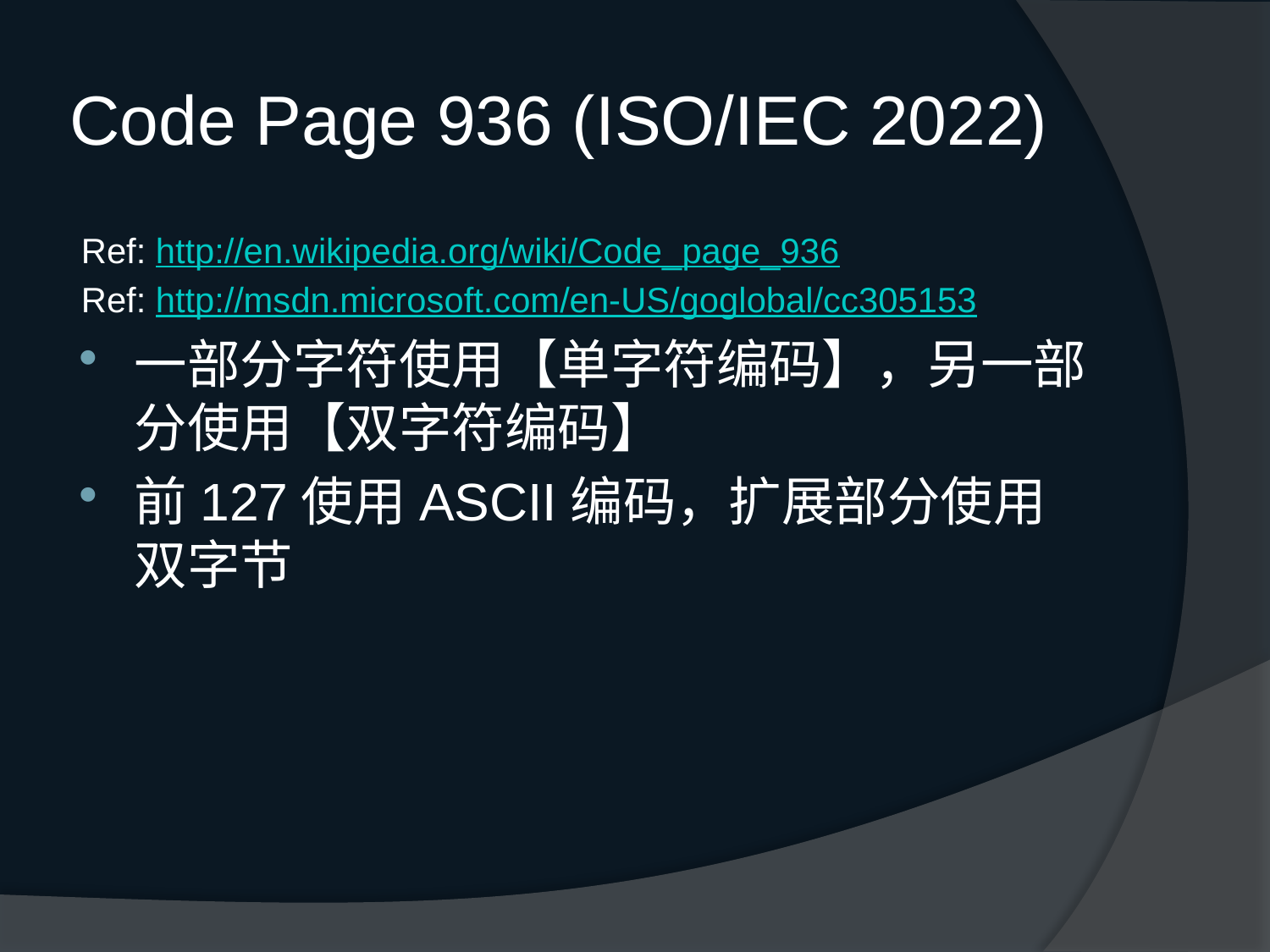

# Code Page 936 (ISO/IEC 2022)
Ref: http://en.wikipedia.org/wiki/Code_page_936
Ref: http://msdn.microsoft.com/en-US/goglobal/cc305153
一部分字符使用【单字符编码】，另一部分使用【双字符编码】
前127使用ASCII编码，扩展部分使用双字节